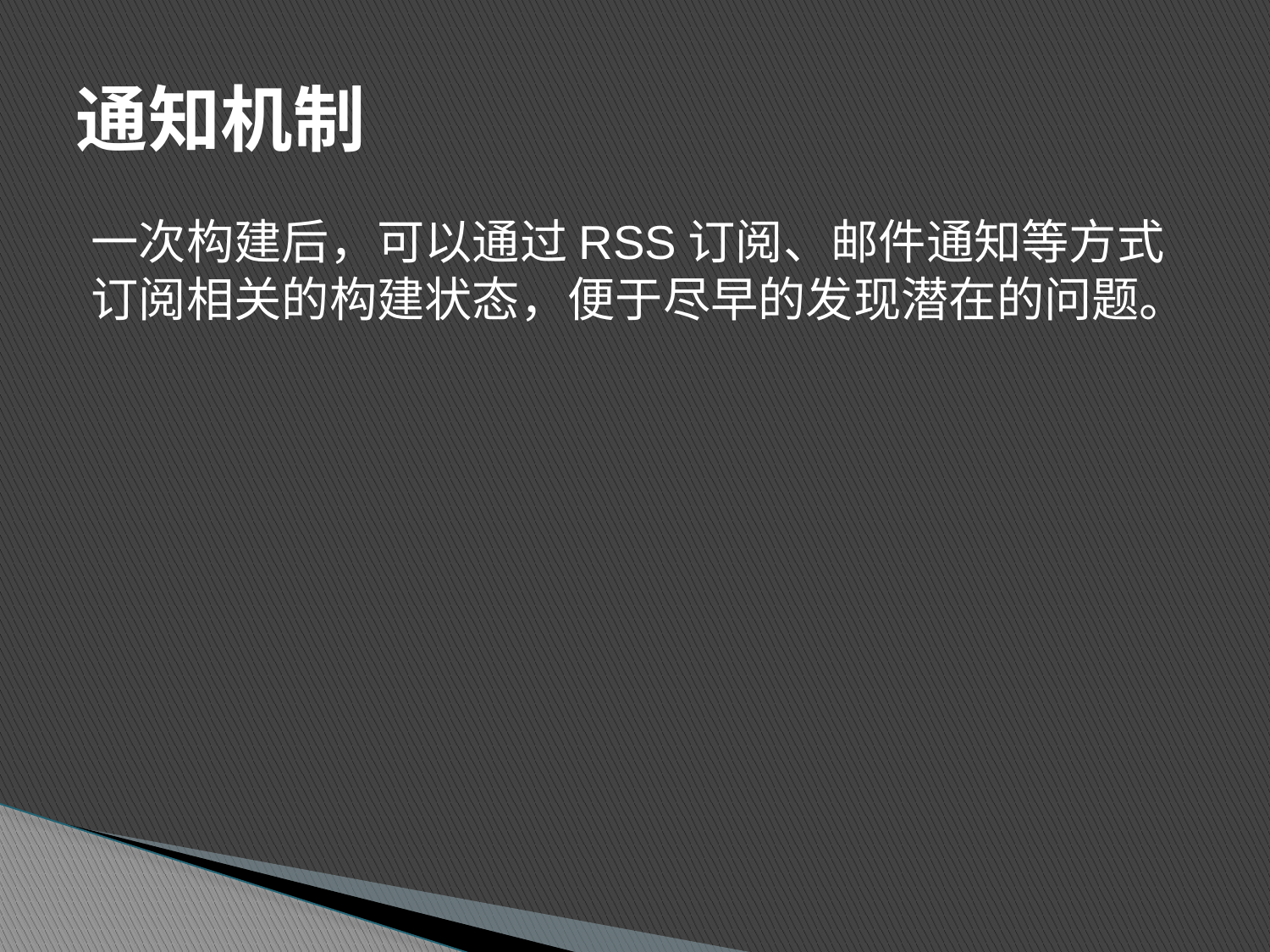

# 通知机制
一次构建后，可以通过RSS订阅、邮件通知等方式订阅相关的构建状态，便于尽早的发现潜在的问题。